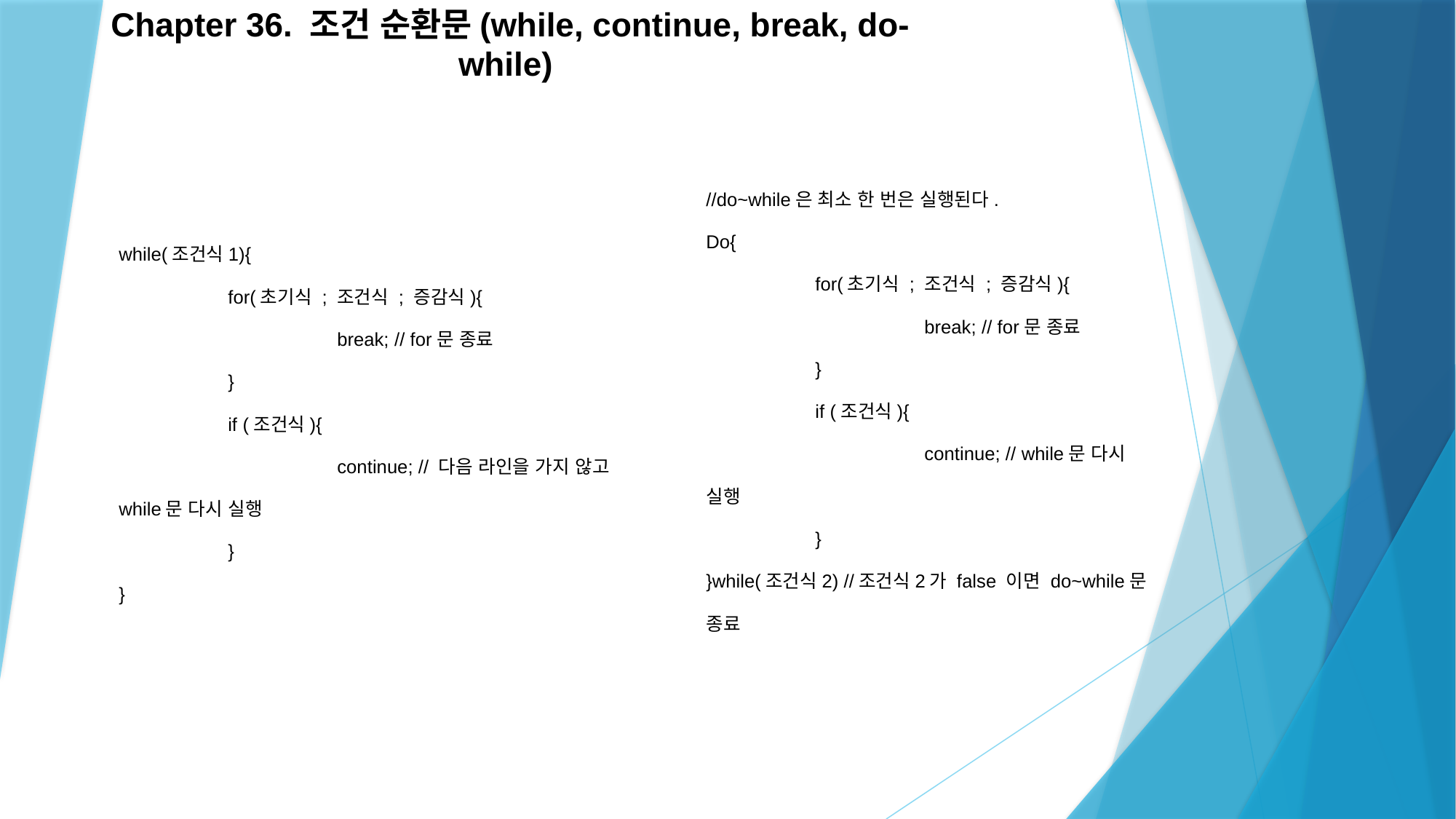

Chapter 36. 조건 순환문(while, continue, break, do-while)

//do~while은 최소 한 번은 실행된다.
Do{
	for(초기식 ; 조건식 ; 증감식){
		break; // for문 종료
	}
	if (조건식){
		continue; // while문 다시 실행
	}
}while(조건식2) //조건식2가 false 이면 do~while문 종료

while(조건식1){
	for(초기식 ; 조건식 ; 증감식){
		break; // for문 종료
	}
	if (조건식){
		continue; // 다음 라인을 가지 않고 while문 다시 실행
	}
}